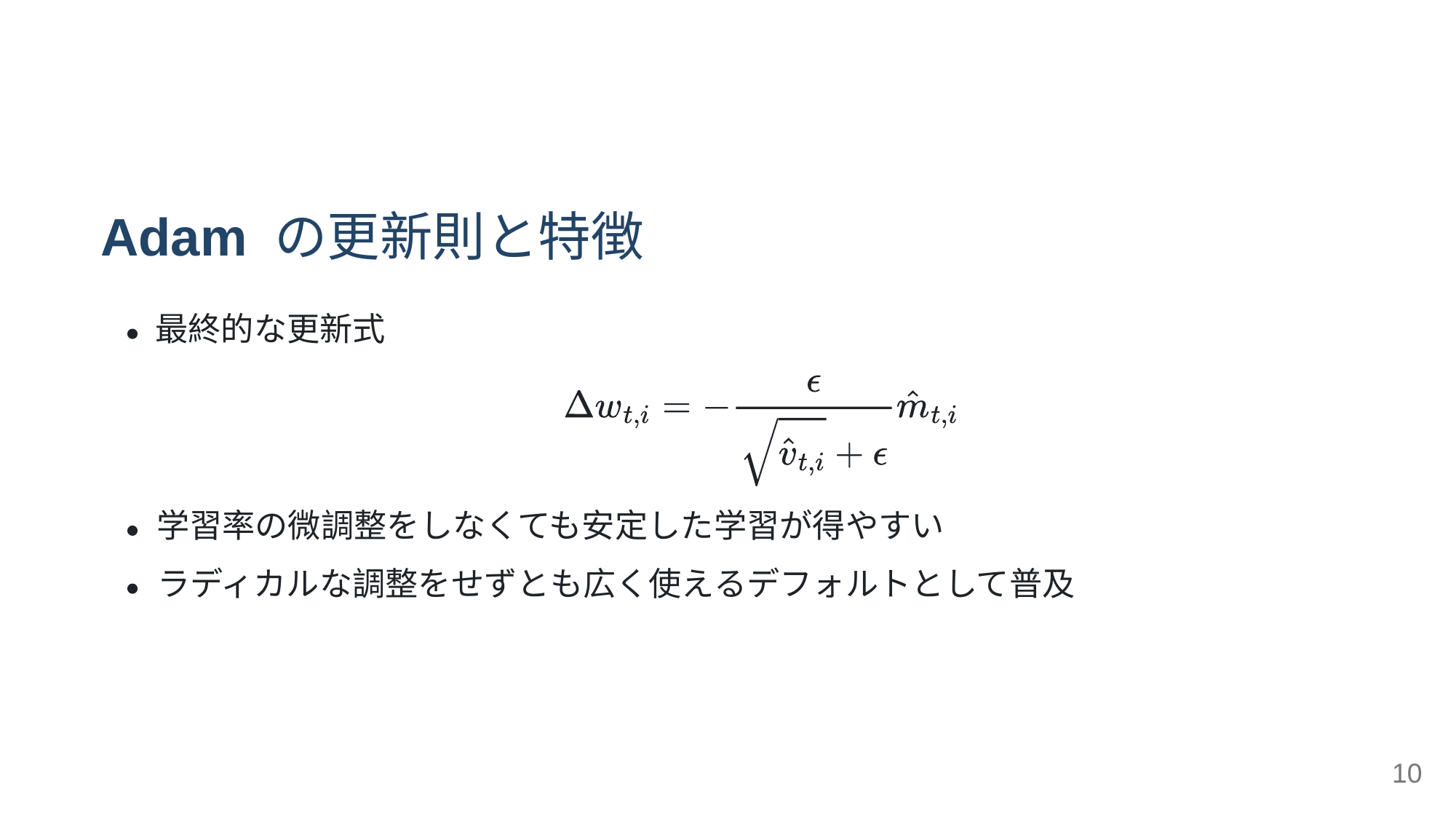

Adam の更新則と特徴
最終的な更新式

学習率の微調整をしなくても安定した学習が得やすい

ラディカルな調整をせずとも広く使えるデフォルトとして普及

10